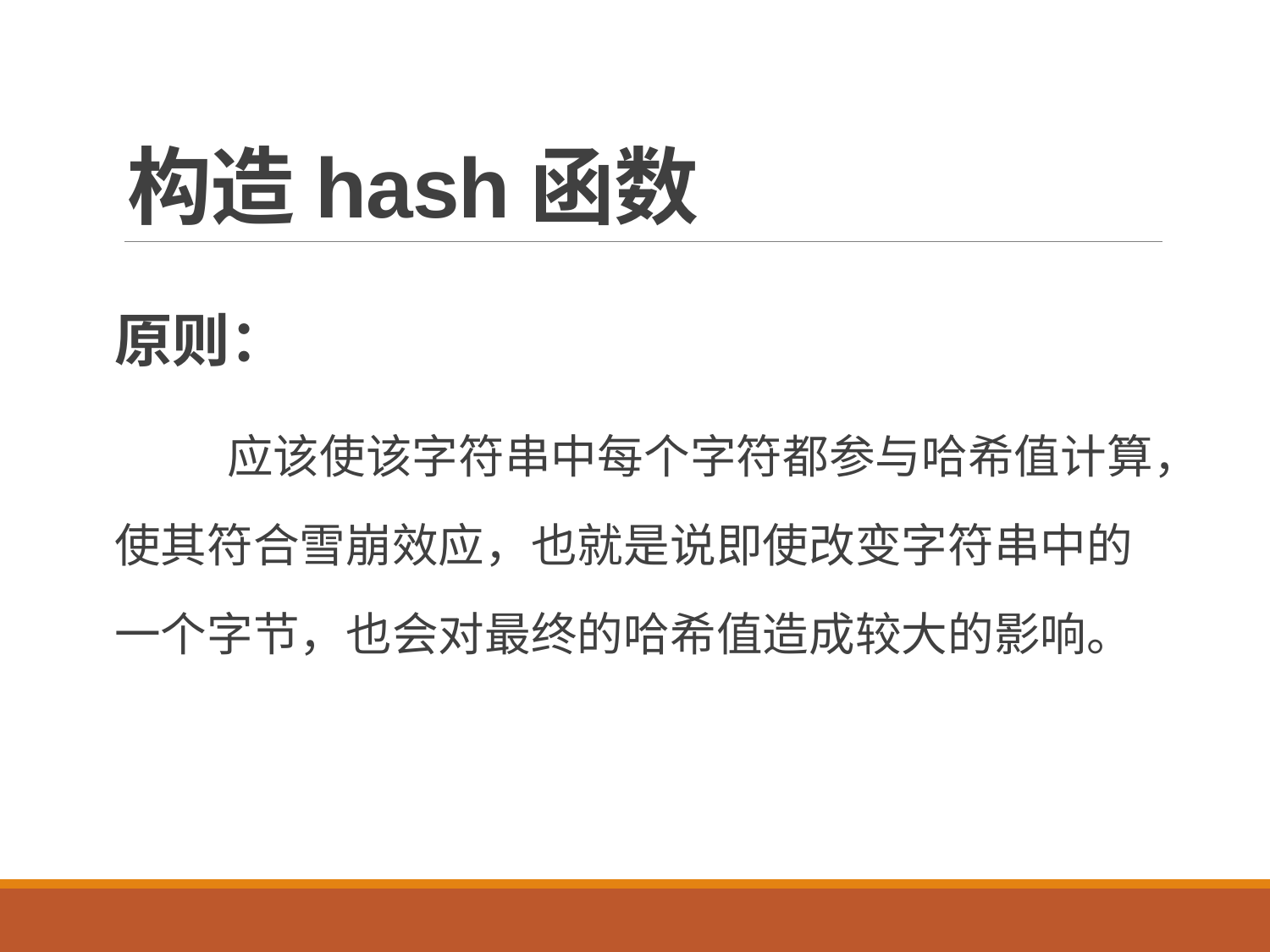

# 构造hash函数
原则：
          应该使该字符串中每个字符都参与哈希值计算，使其符合雪崩效应，也就是说即使改变字符串中的一个字节，也会对最终的哈希值造成较大的影响。